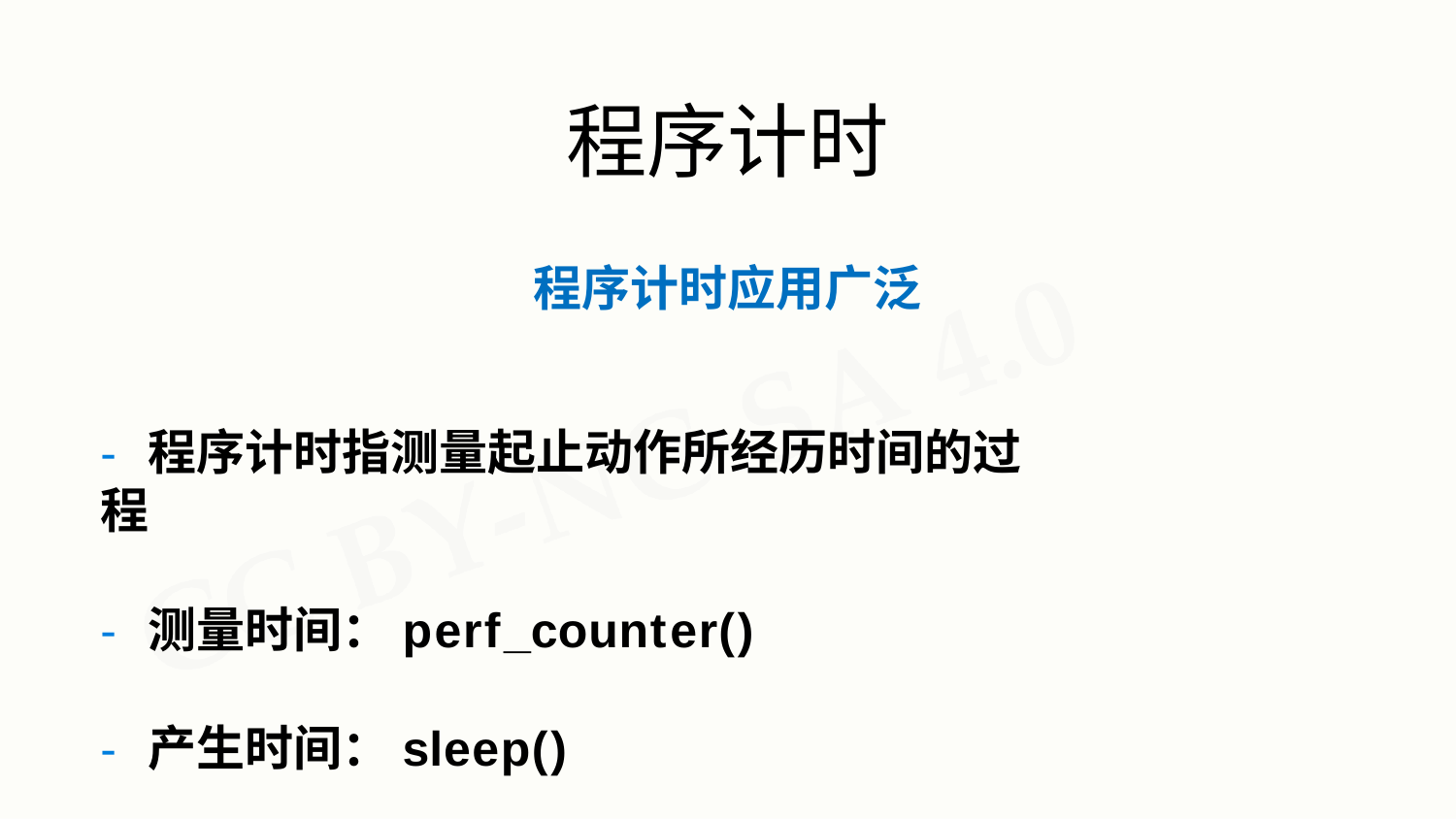

# 程序计时
程序计时应用广泛

- 程序计时指测量起止动作所经历时间的过程

- 测量时间：perf_counter()

- 产生时间：sleep()